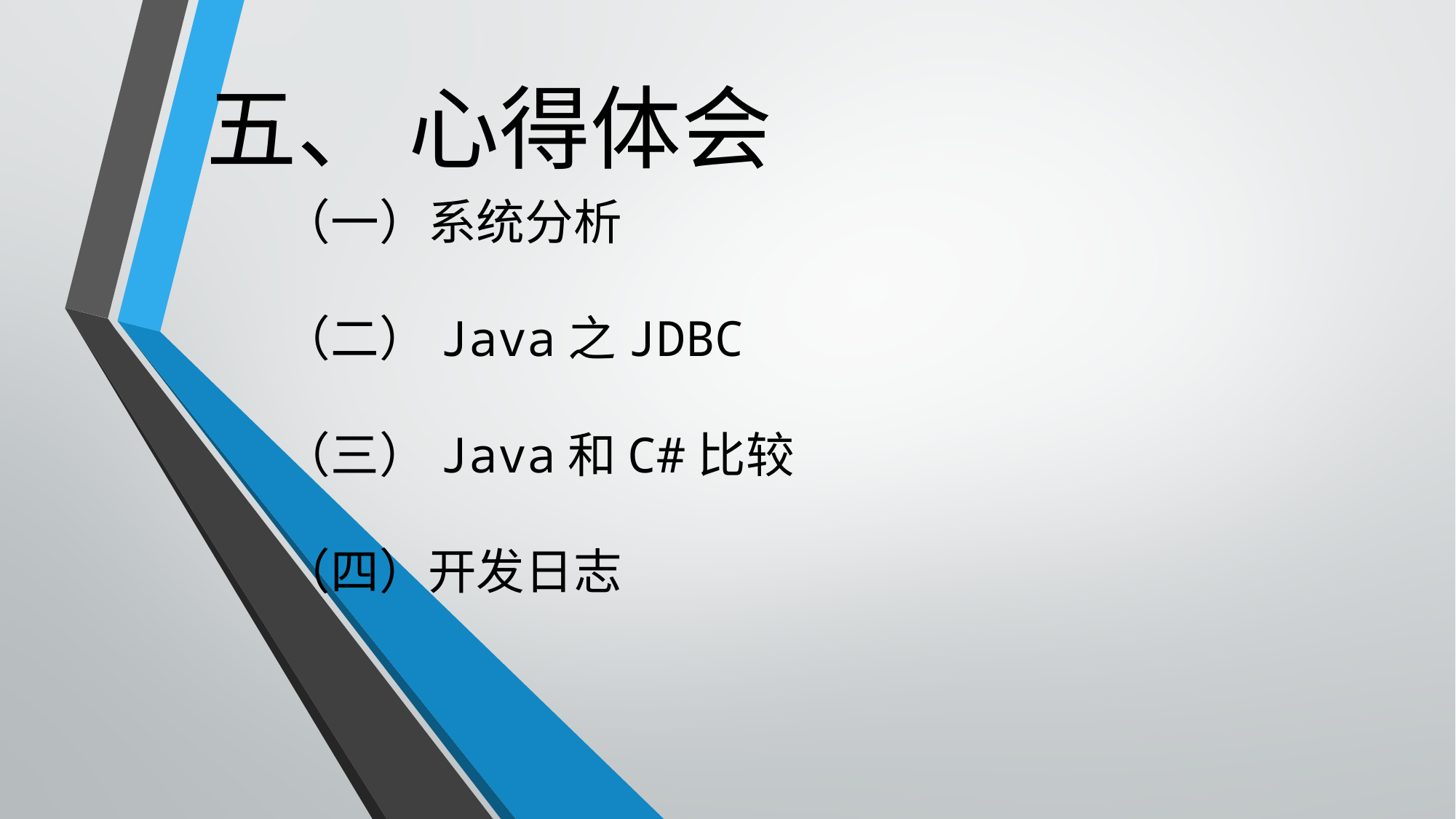

# 五、 心得体会
（一）系统分析

（二）Java之JDBC

（三）Java和C#比较

（四）开发日志